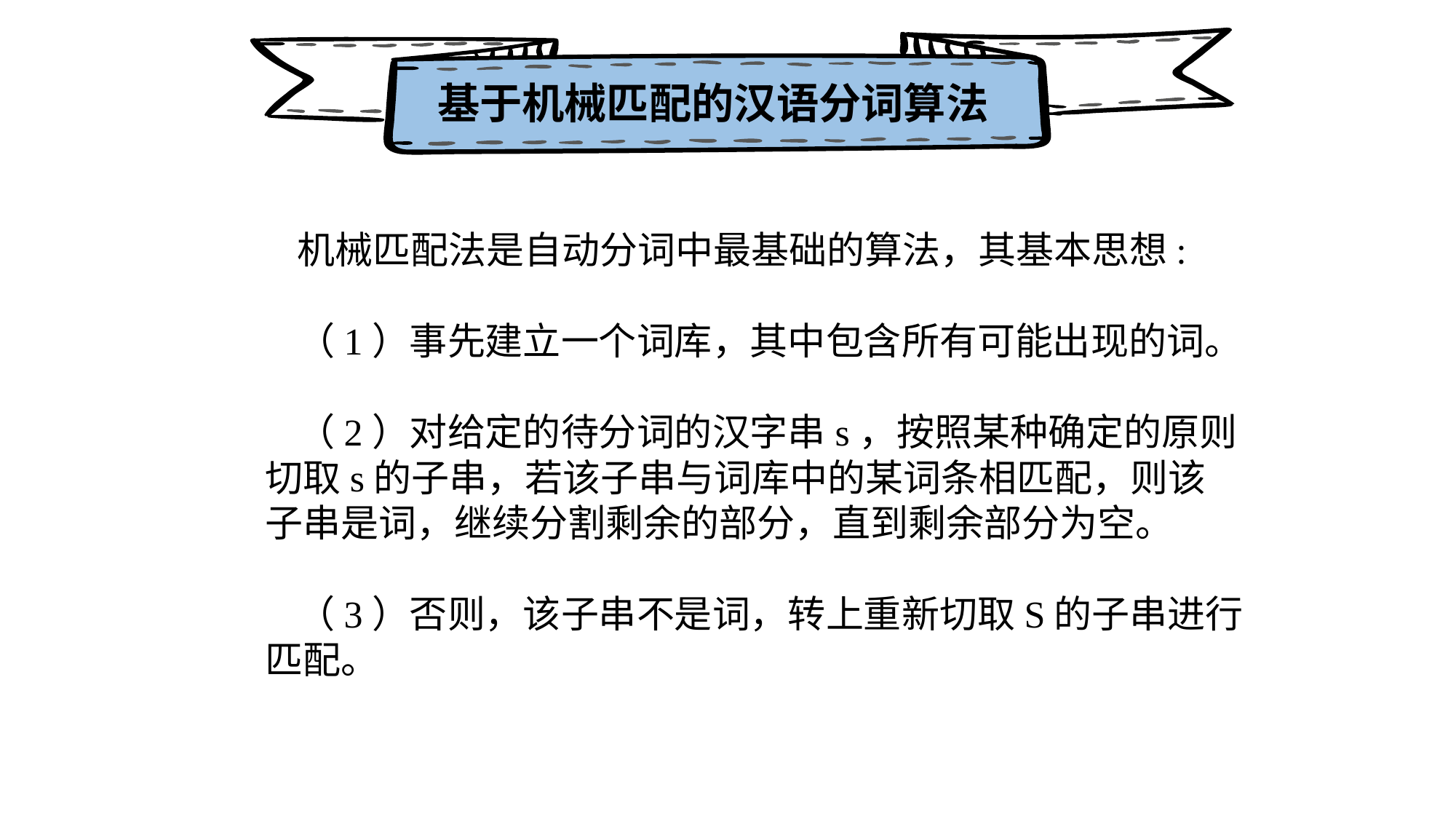

基于机械匹配的汉语分词算法
机械匹配法是自动分词中最基础的算法，其基本思想:

（1）事先建立一个词库，其中包含所有可能出现的词。

（2）对给定的待分词的汉字串s，按照某种确定的原则切取s的子串，若该子串与词库中的某词条相匹配，则该子串是词，继续分割剩余的部分，直到剩余部分为空。

（3）否则，该子串不是词，转上重新切取S的子串进行匹配。